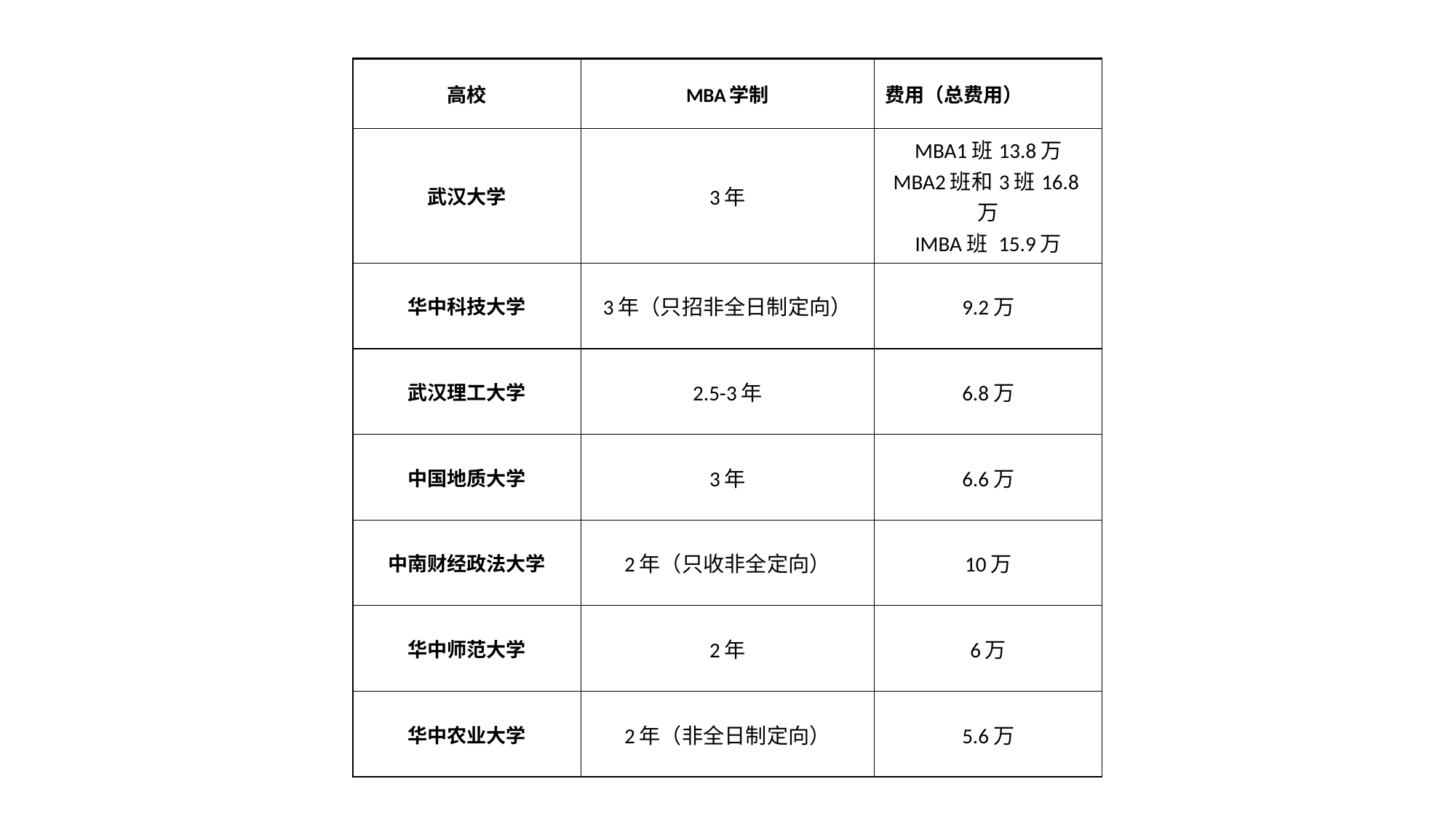

| 高校 | MBA学制 | 费用（总费用） |
| --- | --- | --- |
| 武汉大学 | 3年 | MBA1班13.8万 MBA2班和3班16.8万 IMBA班 15.9万 |
| 华中科技大学 | 3年（只招非全日制定向） | 9.2万 |
| 武汉理工大学 | 2.5-3年 | 6.8万 |
| 中国地质大学 | 3年 | 6.6万 |
| 中南财经政法大学 | 2年（只收非全定向） | 10万 |
| 华中师范大学 | 2年 | 6万 |
| 华中农业大学 | 2年（非全日制定向） | 5.6万 |